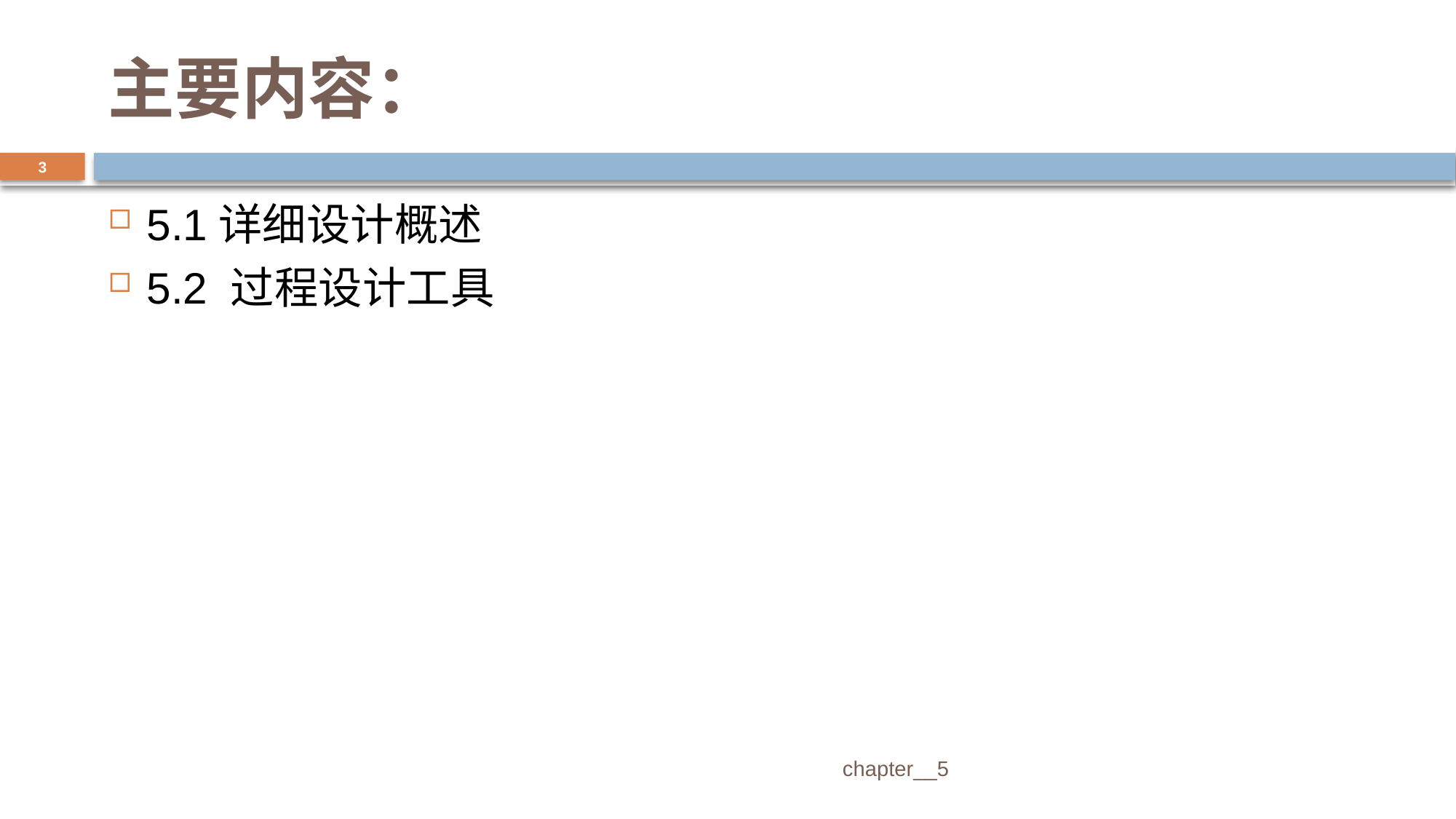

# 主要内容：
3
5.1详细设计概述
5.2 过程设计工具
 chapter__5